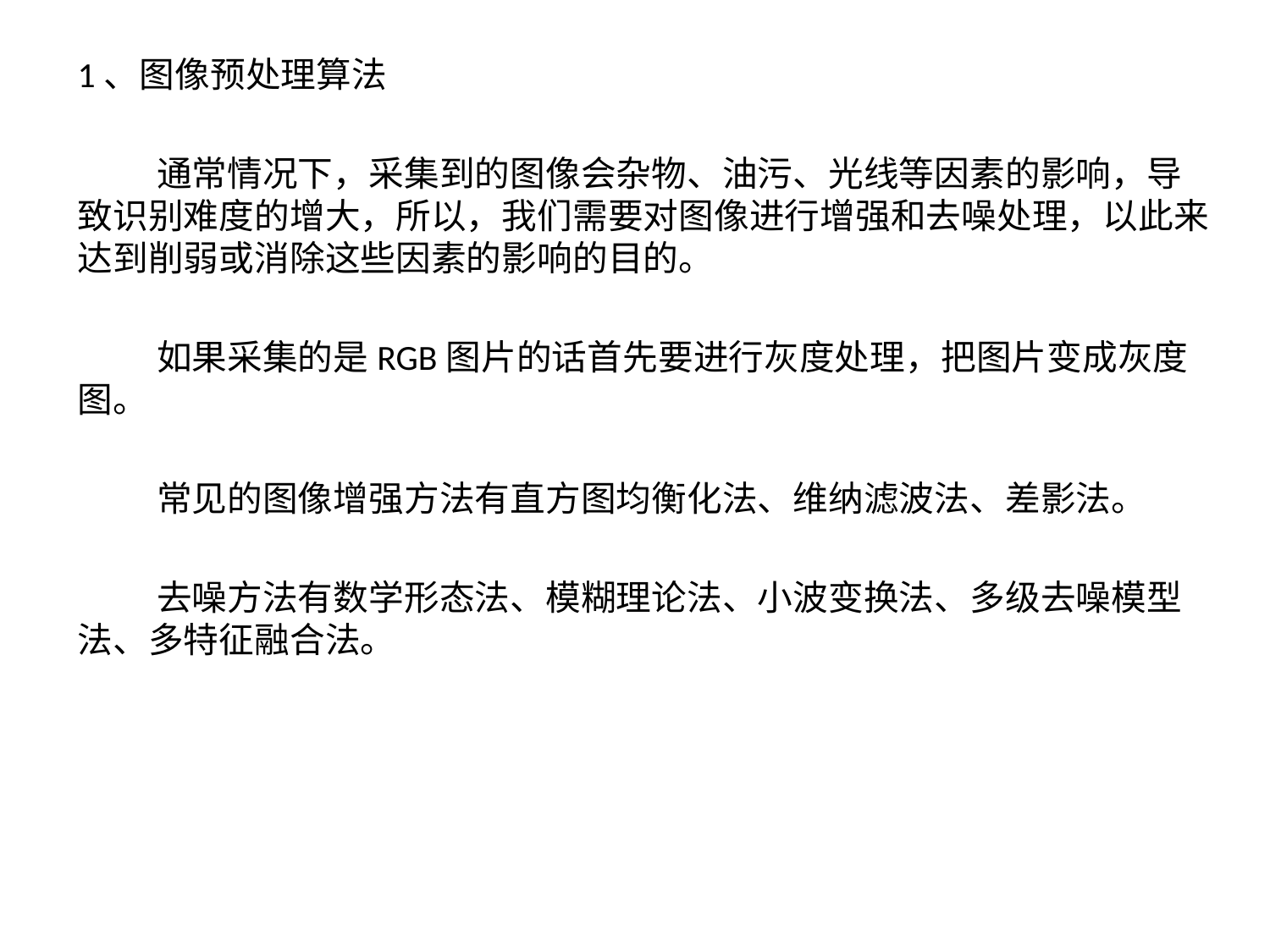

1、图像预处理算法

         通常情况下，采集到的图像会杂物、油污、光线等因素的影响，导致识别难度的增大，所以，我们需要对图像进行增强和去噪处理，以此来达到削弱或消除这些因素的影响的目的。

         如果采集的是RGB图片的话首先要进行灰度处理，把图片变成灰度图。

         常见的图像增强方法有直方图均衡化法、维纳滤波法、差影法。

         去噪方法有数学形态法、模糊理论法、小波变换法、多级去噪模型法、多特征融合法。